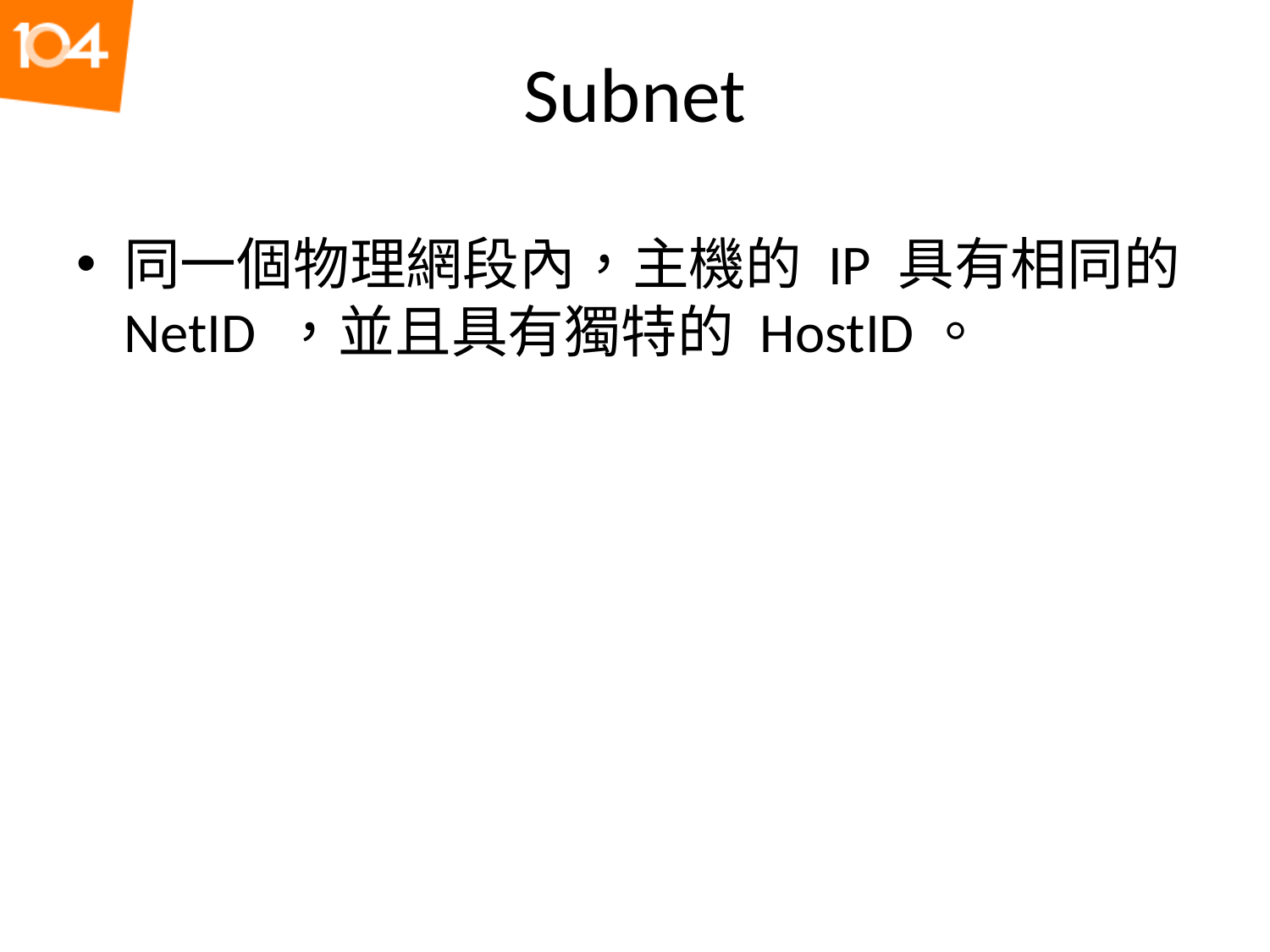

# Subnet
同一個物理網段內，主機的 IP 具有相同的 NetID ，並且具有獨特的 HostID。